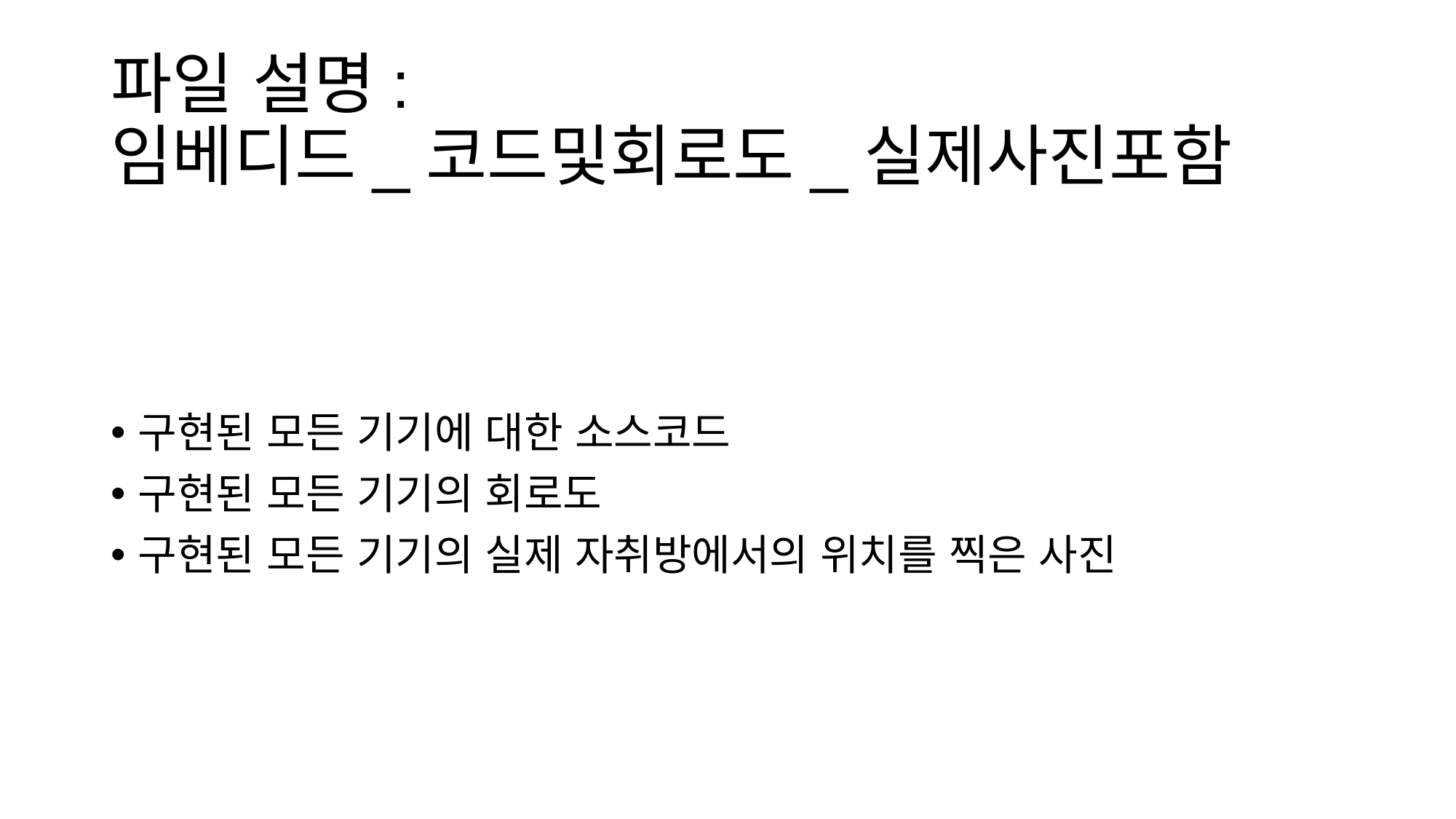

# 파일 설명: 임베디드_코드및회로도_실제사진포함

구현된 모든 기기에 대한 소스코드
구현된 모든 기기의 회로도
구현된 모든 기기의 실제 자취방에서의 위치를 찍은 사진